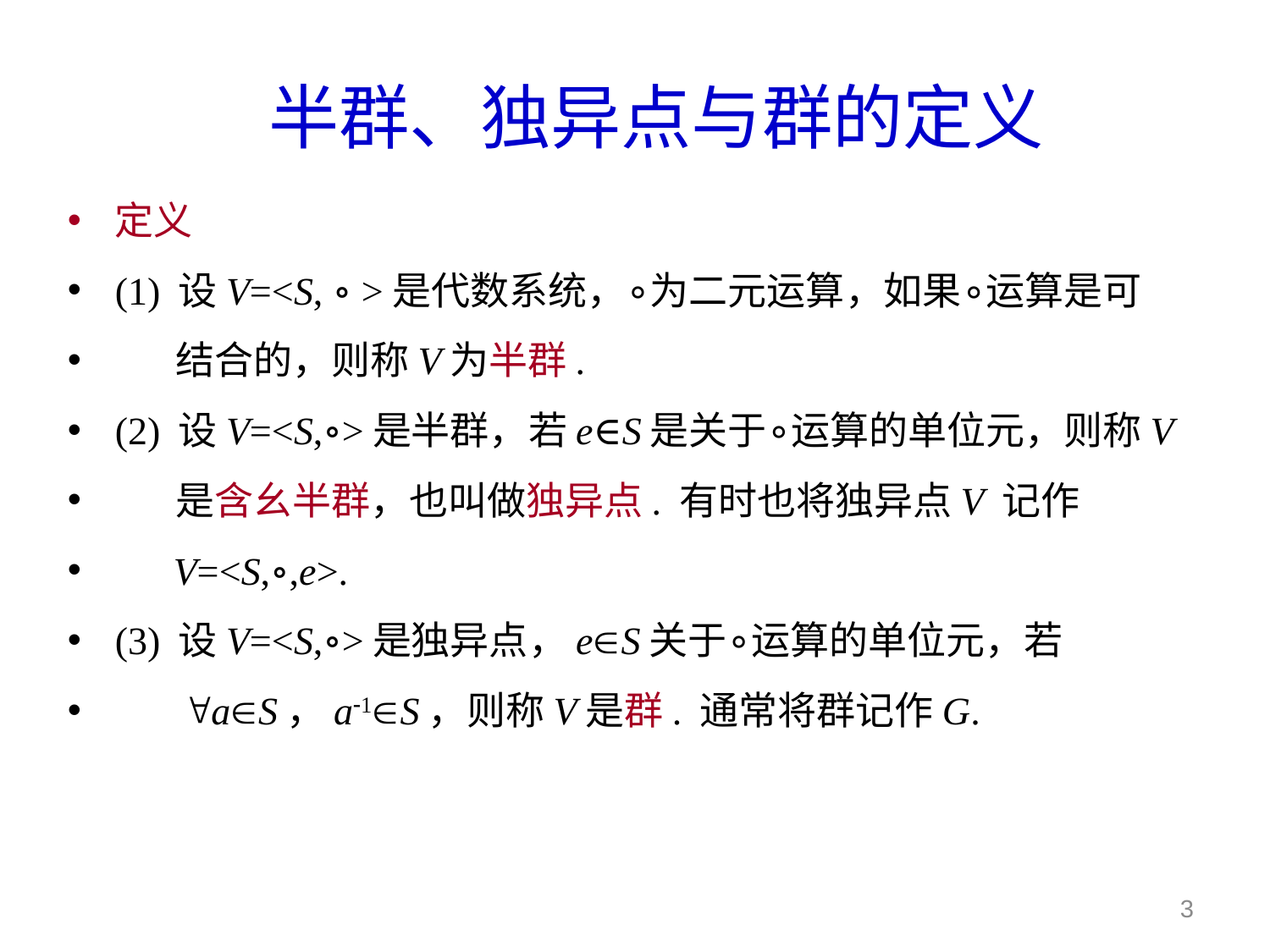

# 半群、独异点与群的定义
定义
(1) 设V=<S, ∘ >是代数系统，∘为二元运算，如果∘运算是可
      结合的，则称V为半群.
(2) 设V=<S,∘>是半群，若e∈S是关于∘运算的单位元，则称V
      是含幺半群，也叫做独异点. 有时也将独异点V 记作
      V=<S,∘,e>.
(3) 设V=<S,∘>是独异点，e∈S关于∘运算的单位元，若
       ∀a∈S，a−1∈S，则称V是群. 通常将群记作G.
3